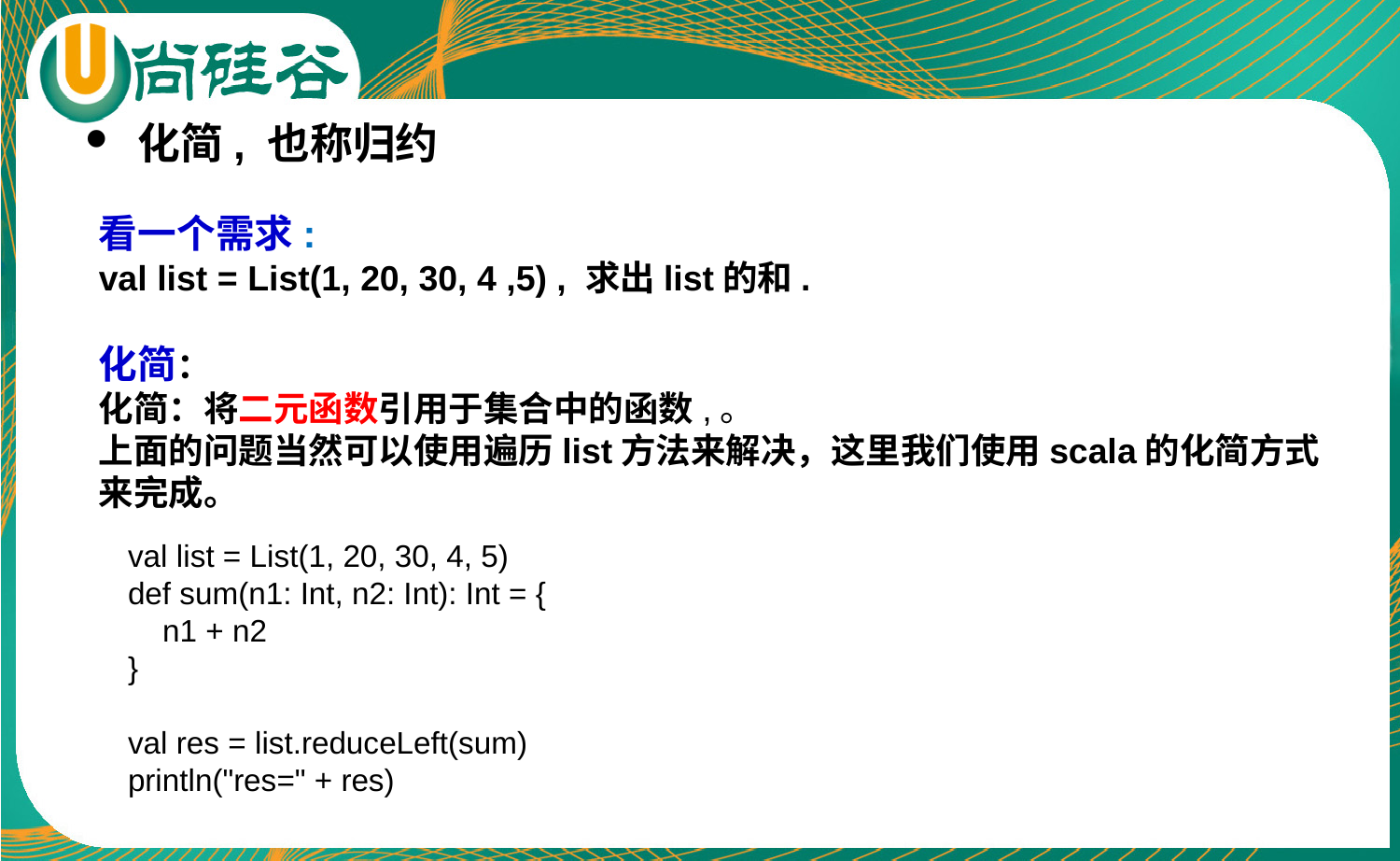

化简, 也称归约

看一个需求:
val list = List(1, 20, 30, 4 ,5) , 求出list的和.

化简：
化简：将二元函数引用于集合中的函数,。
上面的问题当然可以使用遍历list方法来解决，这里我们使用scala的化简方式来完成。

val list = List(1, 20, 30, 4, 5)
def sum(n1: Int, n2: Int): Int = {
    n1 + n2
}

val res = list.reduceLeft(sum)
println("res=" + res)